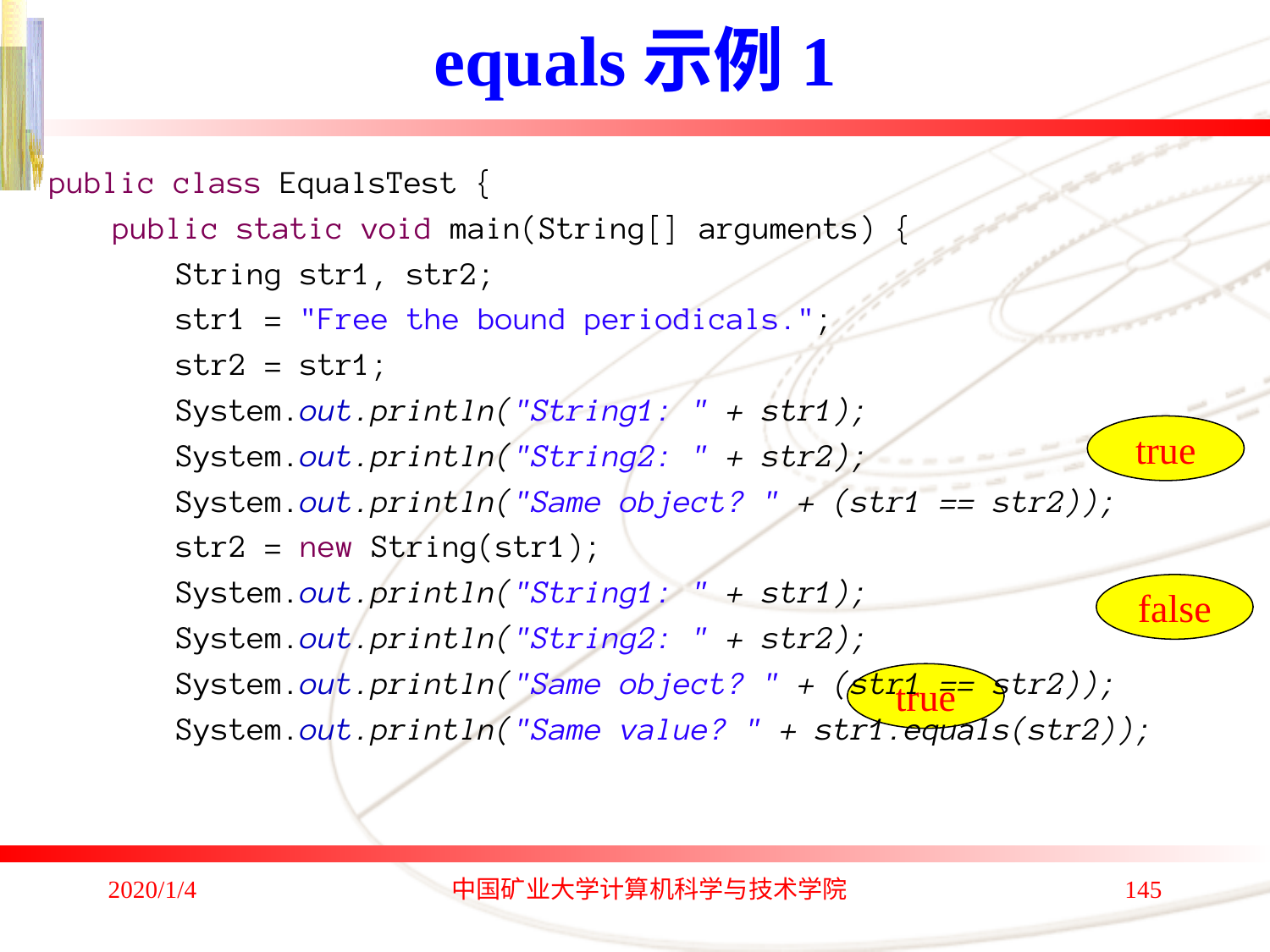

# equals示例1
public class EqualsTest {
public static void main(String[] arguments) {
String str1, str2;
str1 = "Free the bound periodicals.";
str2 = str1;
System.out.println("String1: " + str1);
System.out.println("String2: " + str2);
System.out.println("Same object? " + (str1 == str2));
str2 = new String(str1);
System.out.println("String1: " + str1);
System.out.println("String2: " + str2);
System.out.println("Same object? " + (str1 == str2));
System.out.println("Same value? " + str1.equals(str2));
true
false
true
2020/1/4
中国矿业大学计算机科学与技术学院
145